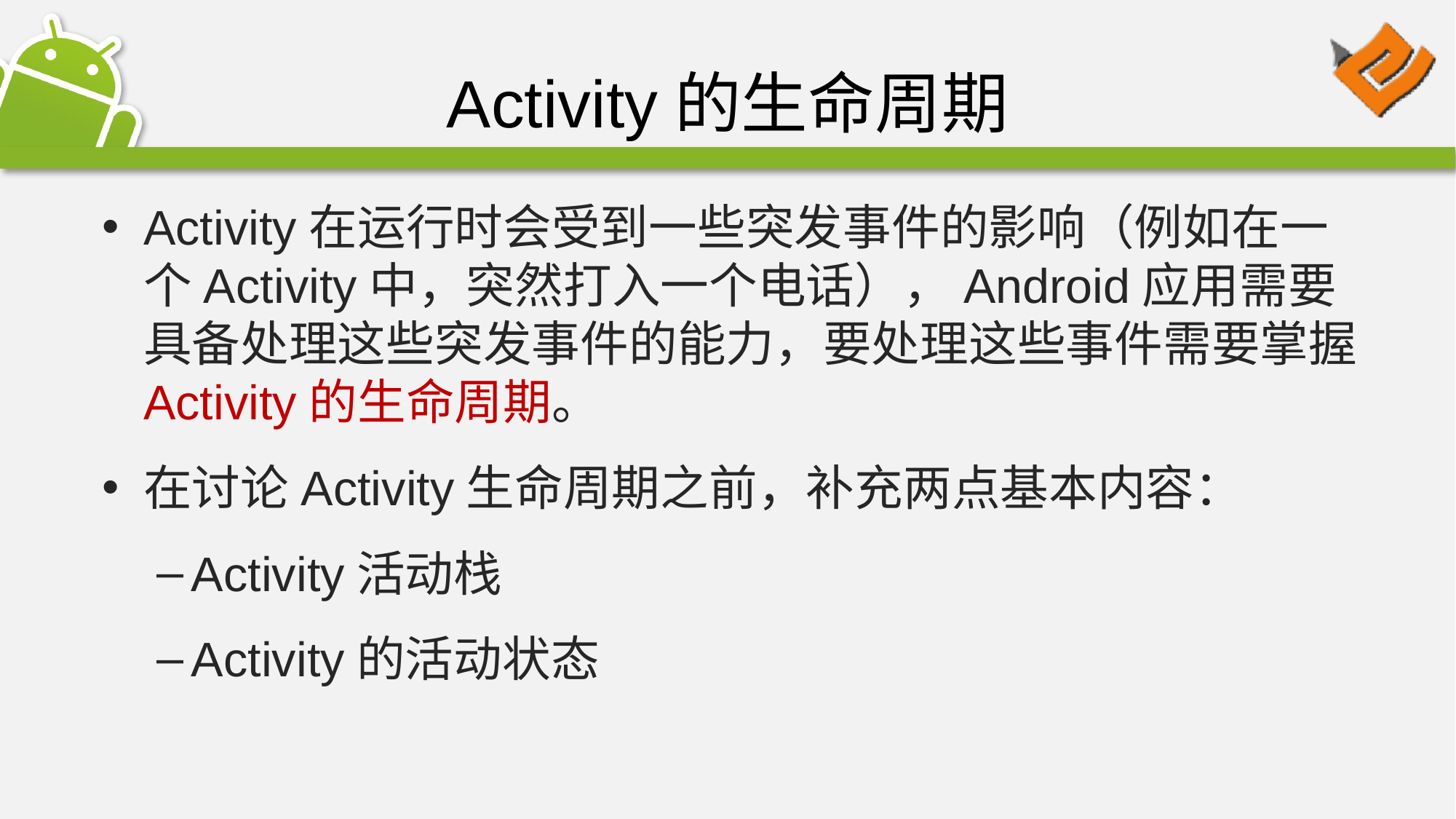

# Activity的生命周期
Activity在运行时会受到一些突发事件的影响（例如在一个Activity中，突然打入一个电话），Android应用需要具备处理这些突发事件的能力，要处理这些事件需要掌握Activity的生命周期。
在讨论Activity生命周期之前，补充两点基本内容：
Activity活动栈
Activity的活动状态